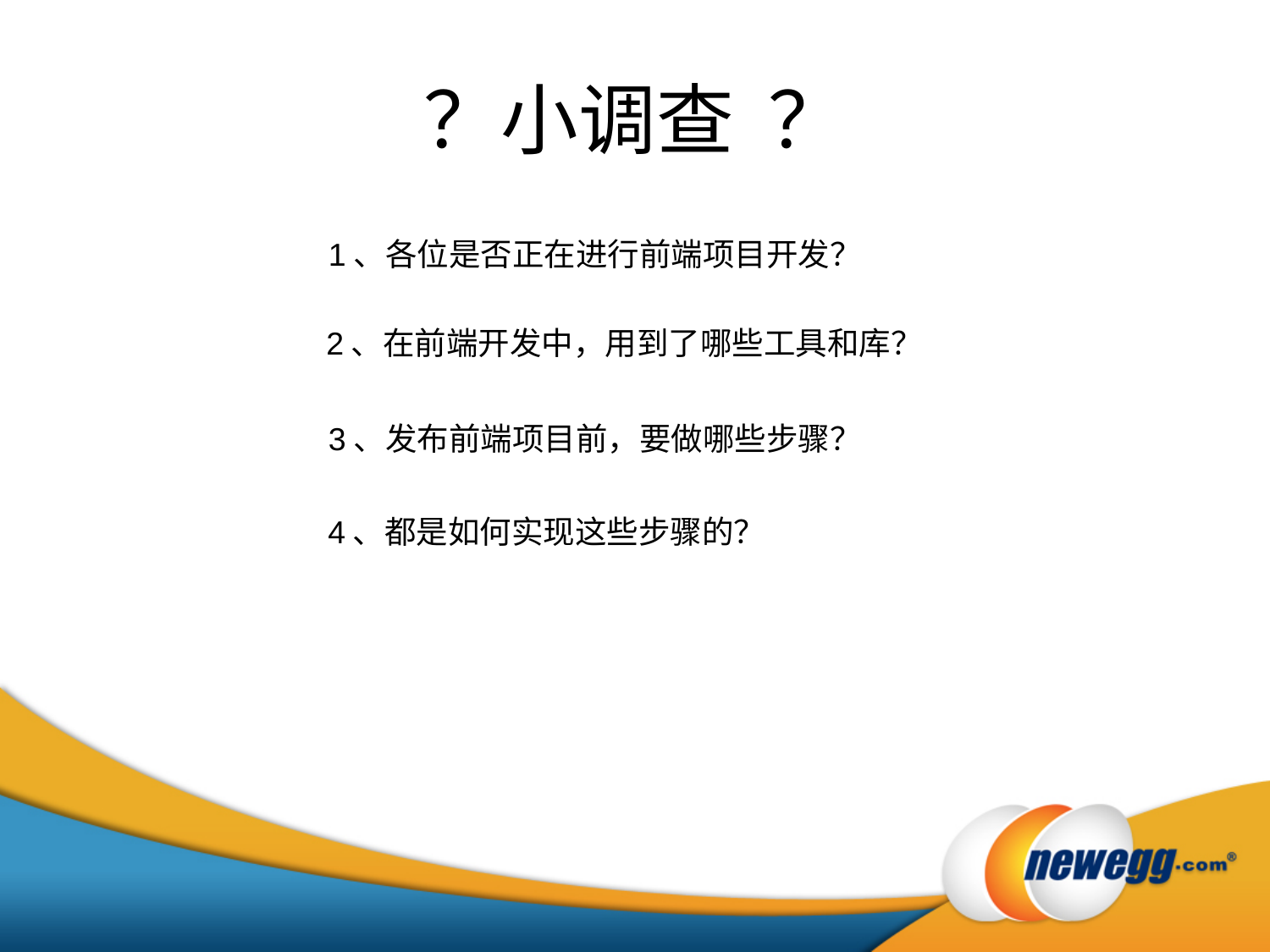

# ？小调查  ？
1、各位是否正在进行前端项目开发？
2、在前端开发中，用到了哪些工具和库？
3、发布前端项目前，要做哪些步骤？
4、都是如何实现这些步骤的？